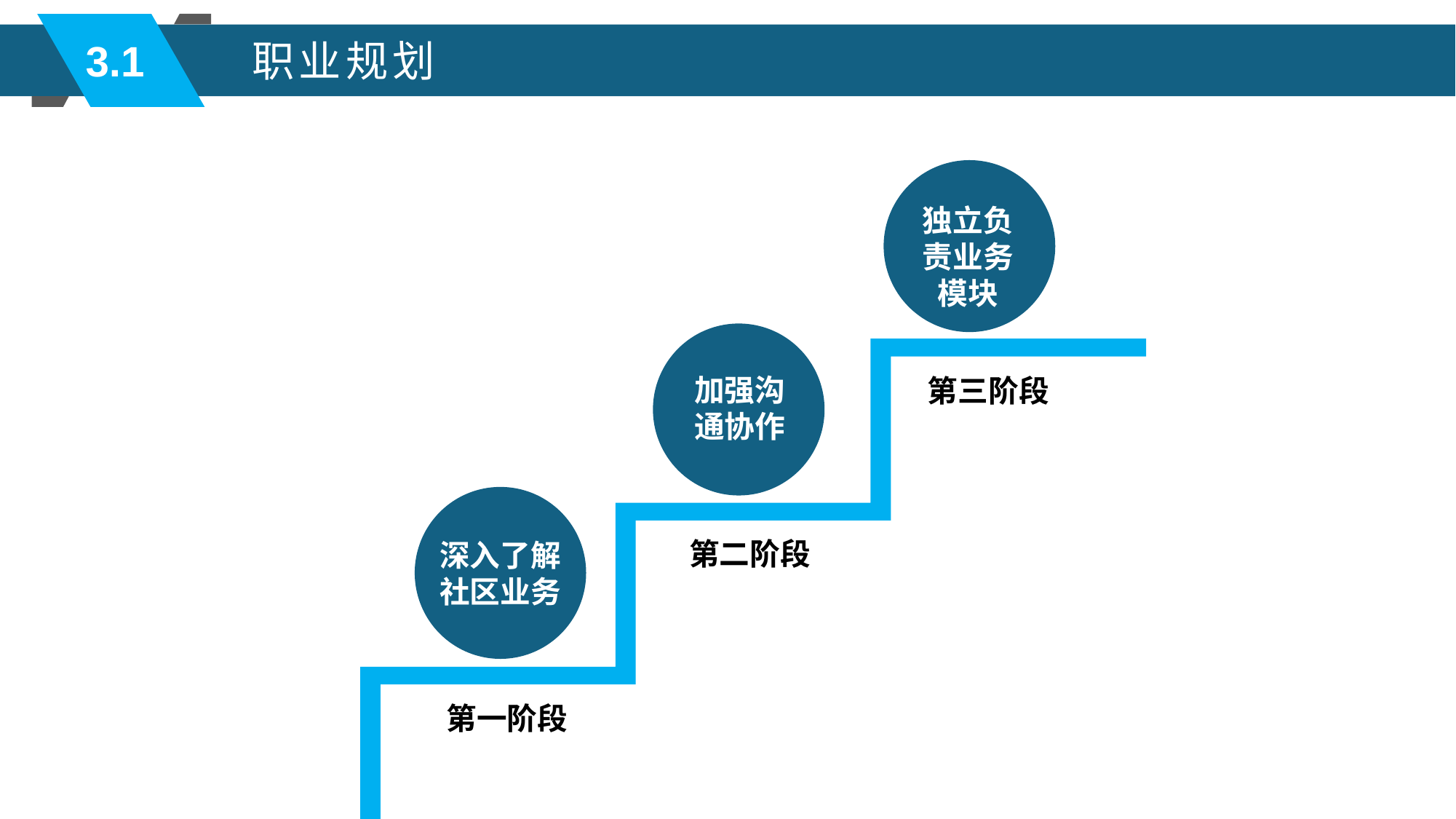

3.1
职业规划

独立负责业务模块

加强沟通协作
第三阶段

第二阶段
深入了解社区业务
第一阶段